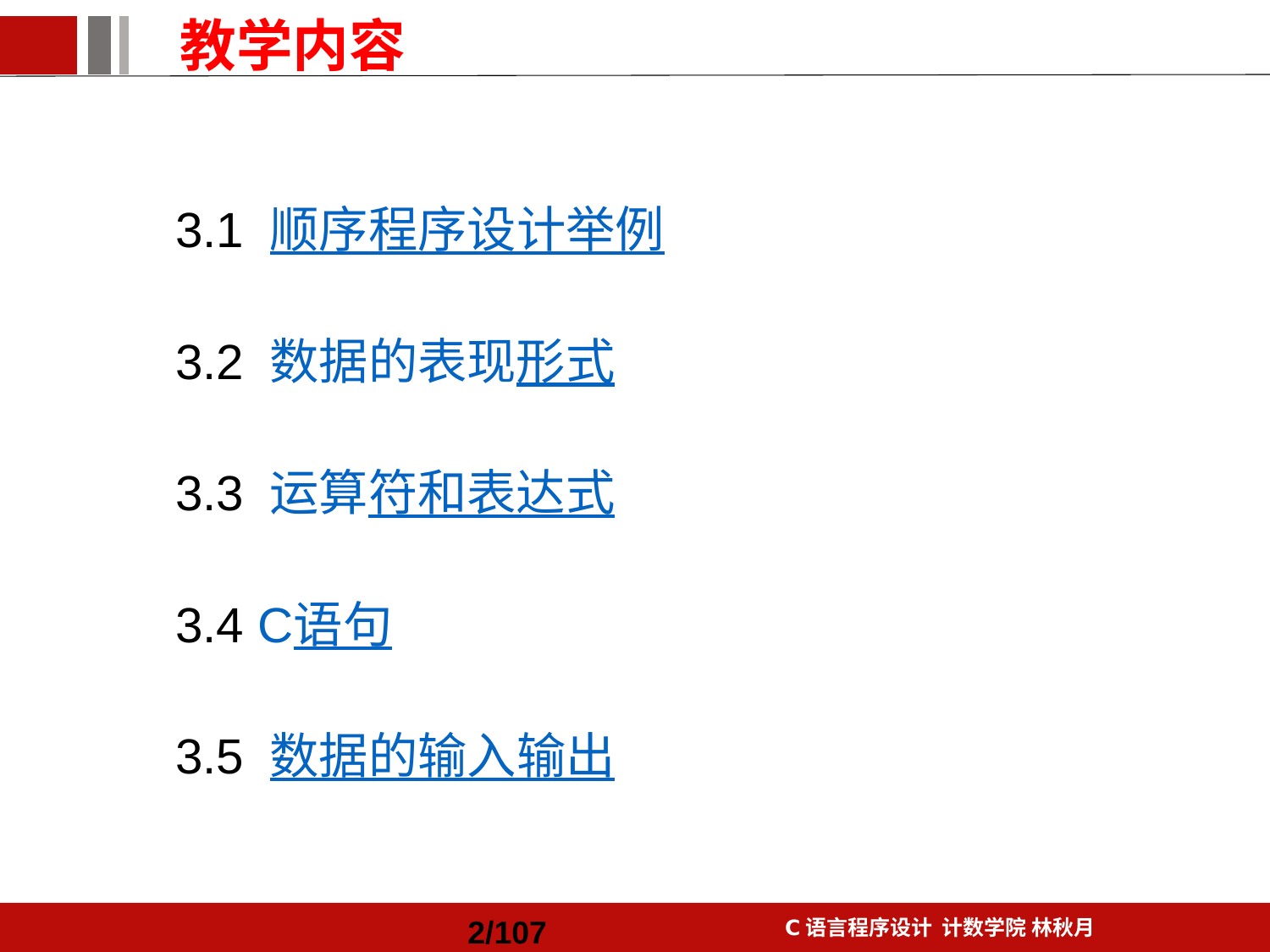

教学内容
3.1 顺序程序设计举例
3.2 数据的表现形式
3.3 运算符和表达式
3.4 C语句
3.5 数据的输入输出